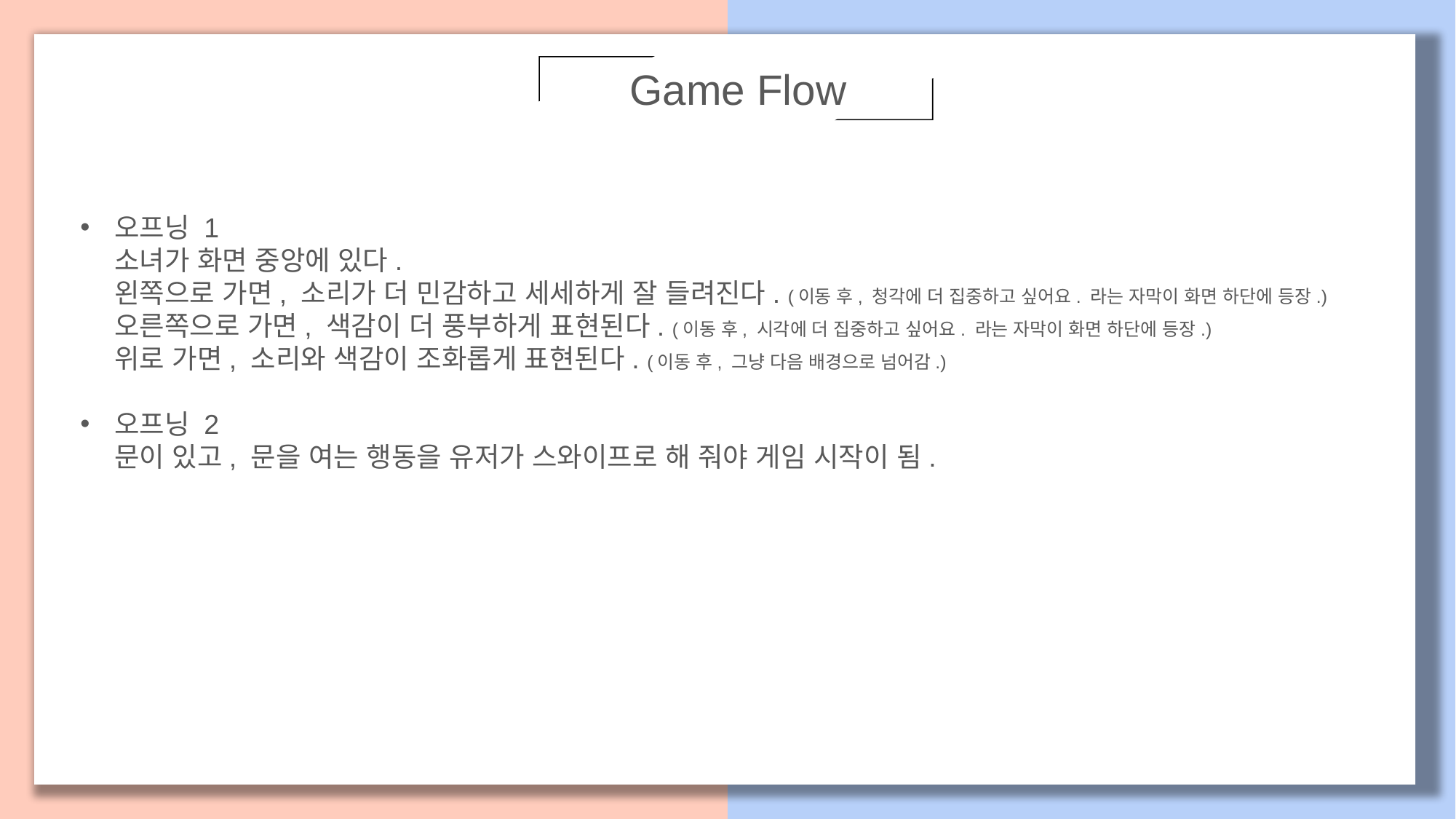

Game Flow

오프닝 1
소녀가 화면 중앙에 있다.
왼쪽으로 가면, 소리가 더 민감하고 세세하게 잘 들려진다. (이동 후, 청각에 더 집중하고 싶어요. 라는 자막이 화면 하단에 등장.)
오른쪽으로 가면, 색감이 더 풍부하게 표현된다. (이동 후, 시각에 더 집중하고 싶어요. 라는 자막이 화면 하단에 등장.)
위로 가면, 소리와 색감이 조화롭게 표현된다. (이동 후, 그냥 다음 배경으로 넘어감.)

오프닝 2
문이 있고, 문을 여는 행동을 유저가 스와이프로 해 줘야 게임 시작이 됨.